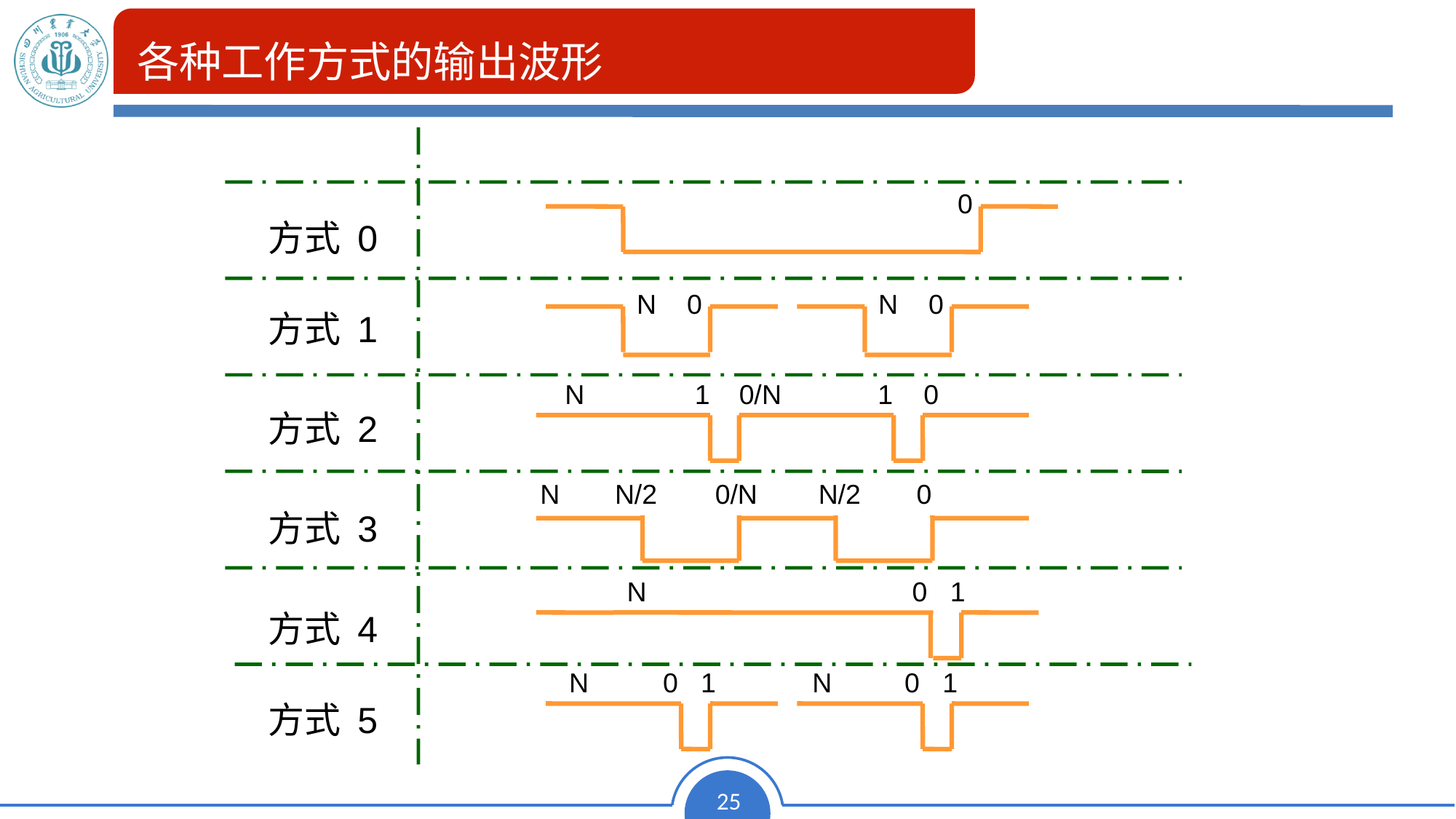

# 各种工作方式的输出波形

0

方式 0

N
0
N
0
方式 1

N
1
0/N
1
0

方式 2

N
   N/2
    0/N
N/2
0
方式 3

N
0   1
方式 4

N
0   1
N
0   1

方式 5